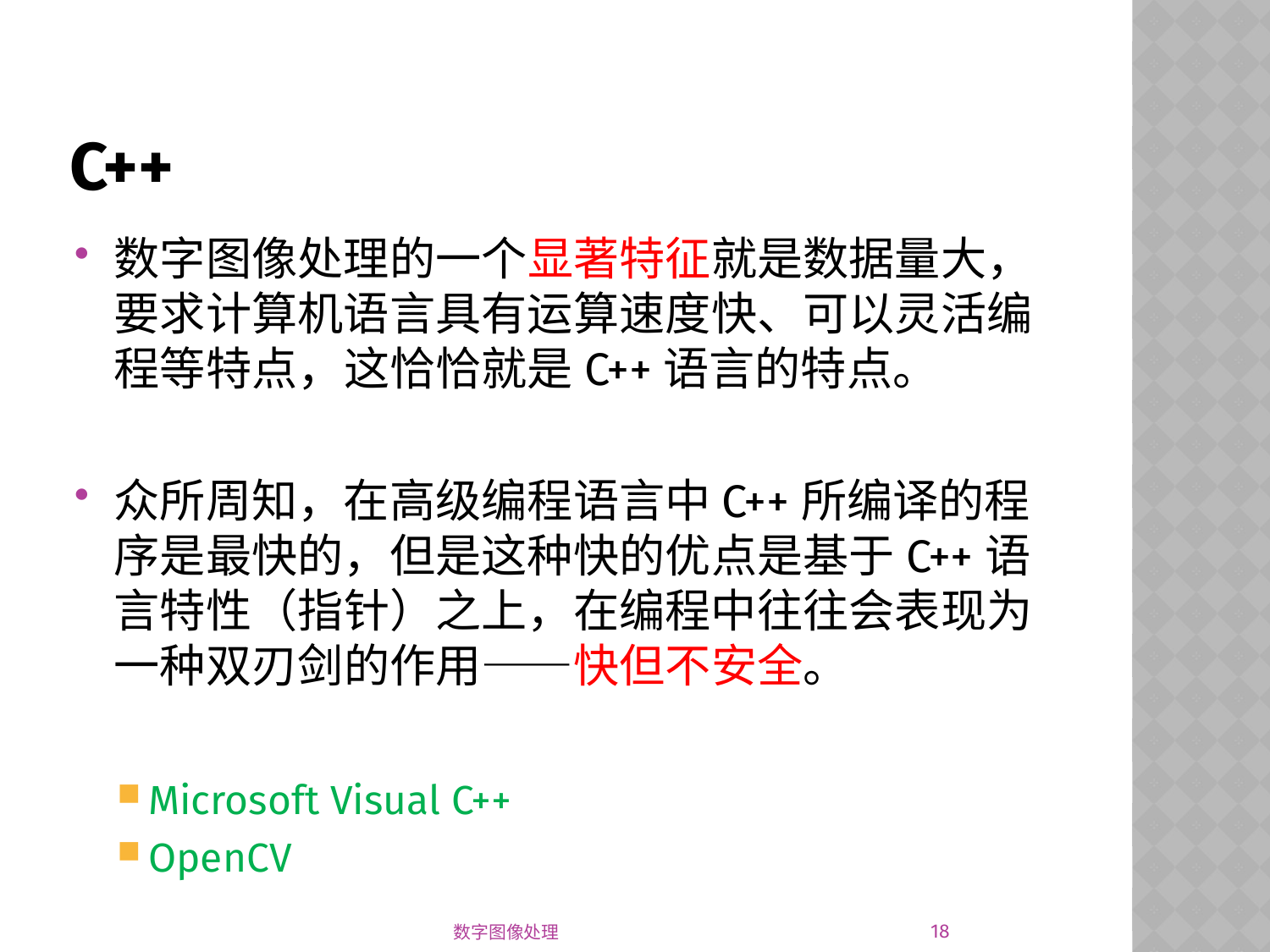

# C++
数字图像处理的一个显著特征就是数据量大，要求计算机语言具有运算速度快、可以灵活编程等特点，这恰恰就是C++语言的特点。

众所周知，在高级编程语言中C++所编译的程序是最快的，但是这种快的优点是基于C++语言特性（指针）之上，在编程中往往会表现为一种双刃剑的作用——快但不安全。

Microsoft Visual C++
OpenCV
18
数字图像处理